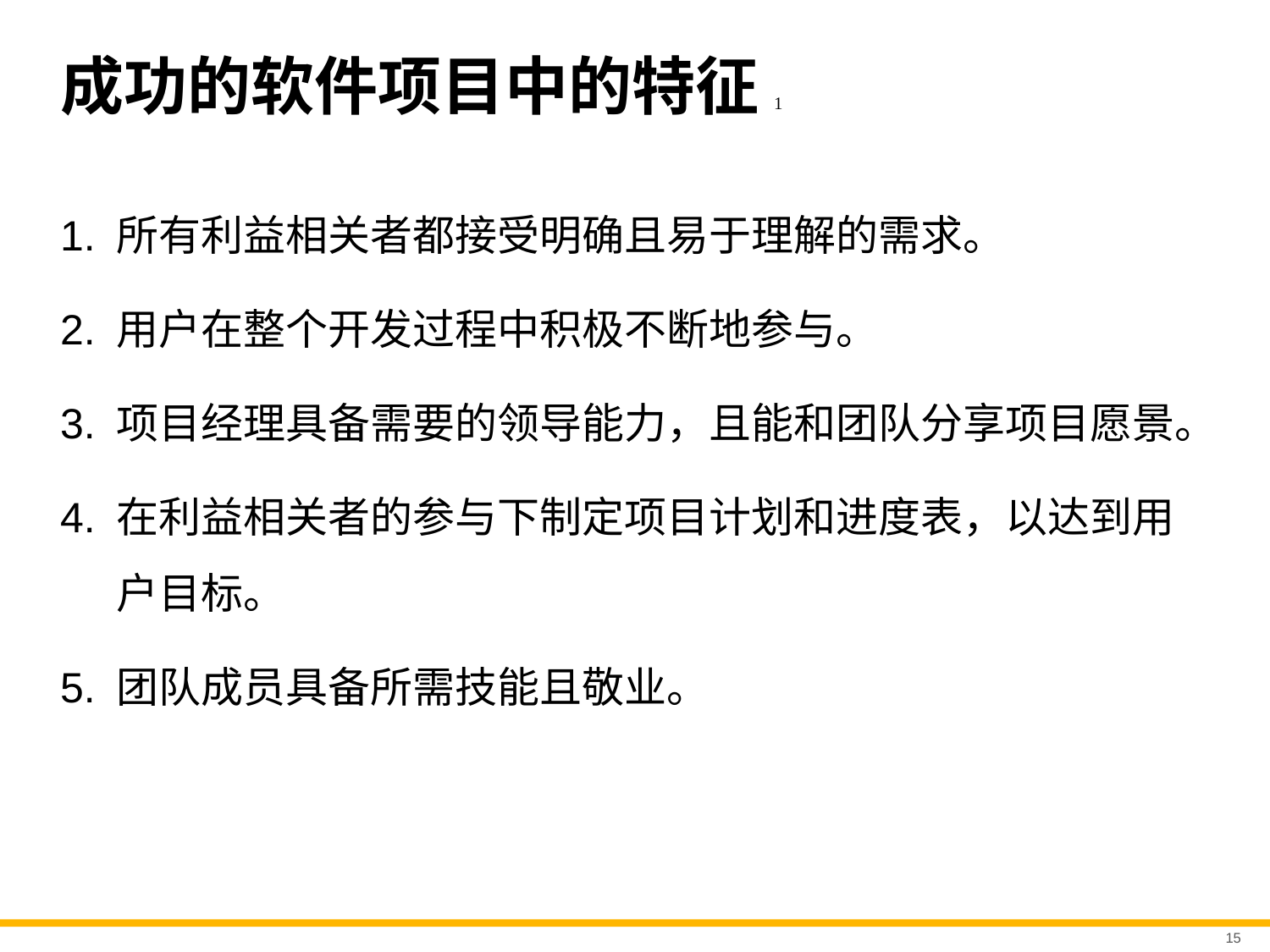

# 成功的软件项目中的特征1
所有利益相关者都接受明确且易于理解的需求。
用户在整个开发过程中积极不断地参与。
项目经理具备需要的领导能力，且能和团队分享项目愿景。
在利益相关者的参与下制定项目计划和进度表，以达到用户目标。
团队成员具备所需技能且敬业。
15